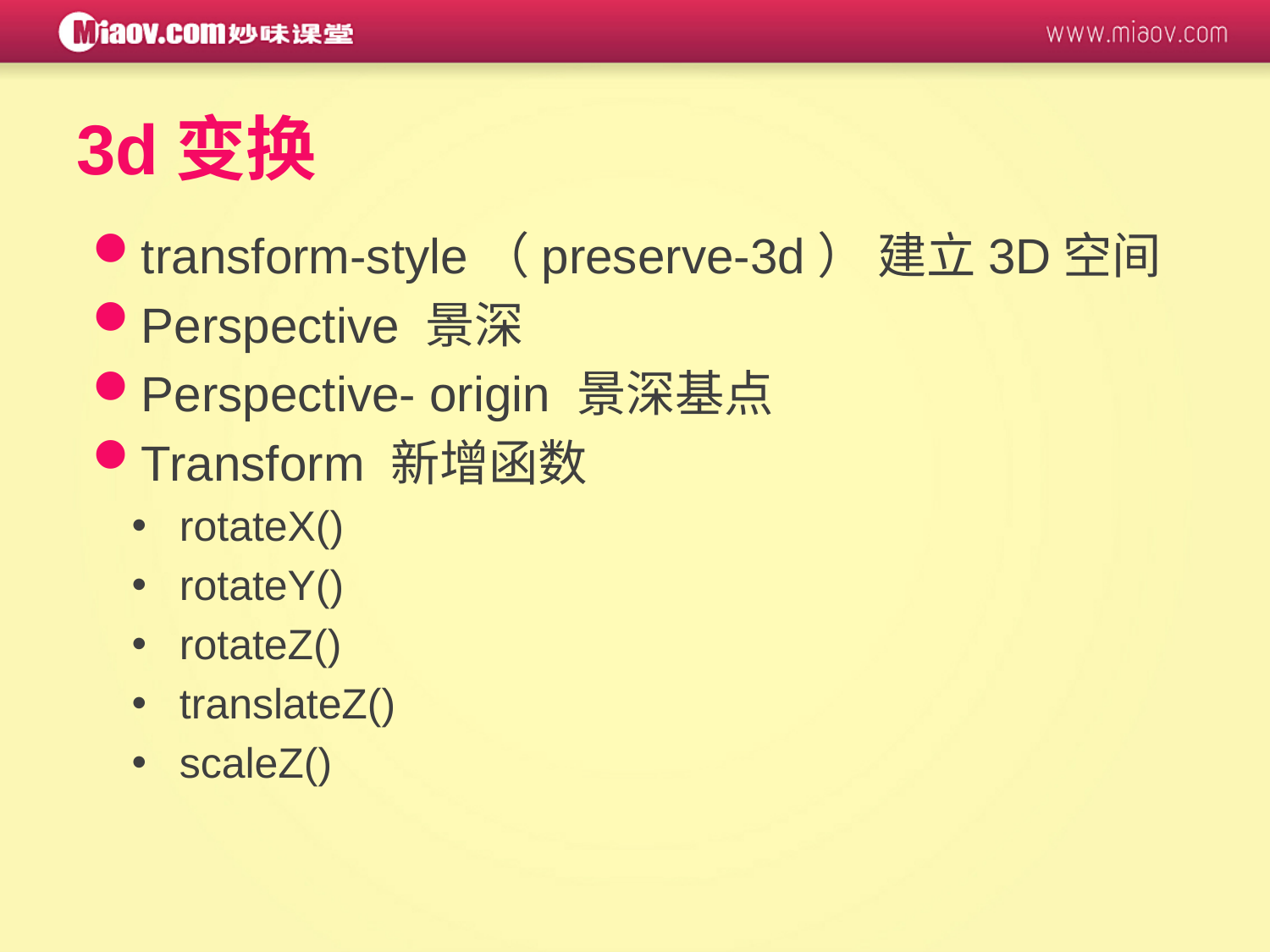

# 3d变换
transform-style（preserve-3d） 建立3D空间
Perspective 景深
Perspective- origin 景深基点
Transform 新增函数
rotateX()
rotateY()
rotateZ()
translateZ()
scaleZ()